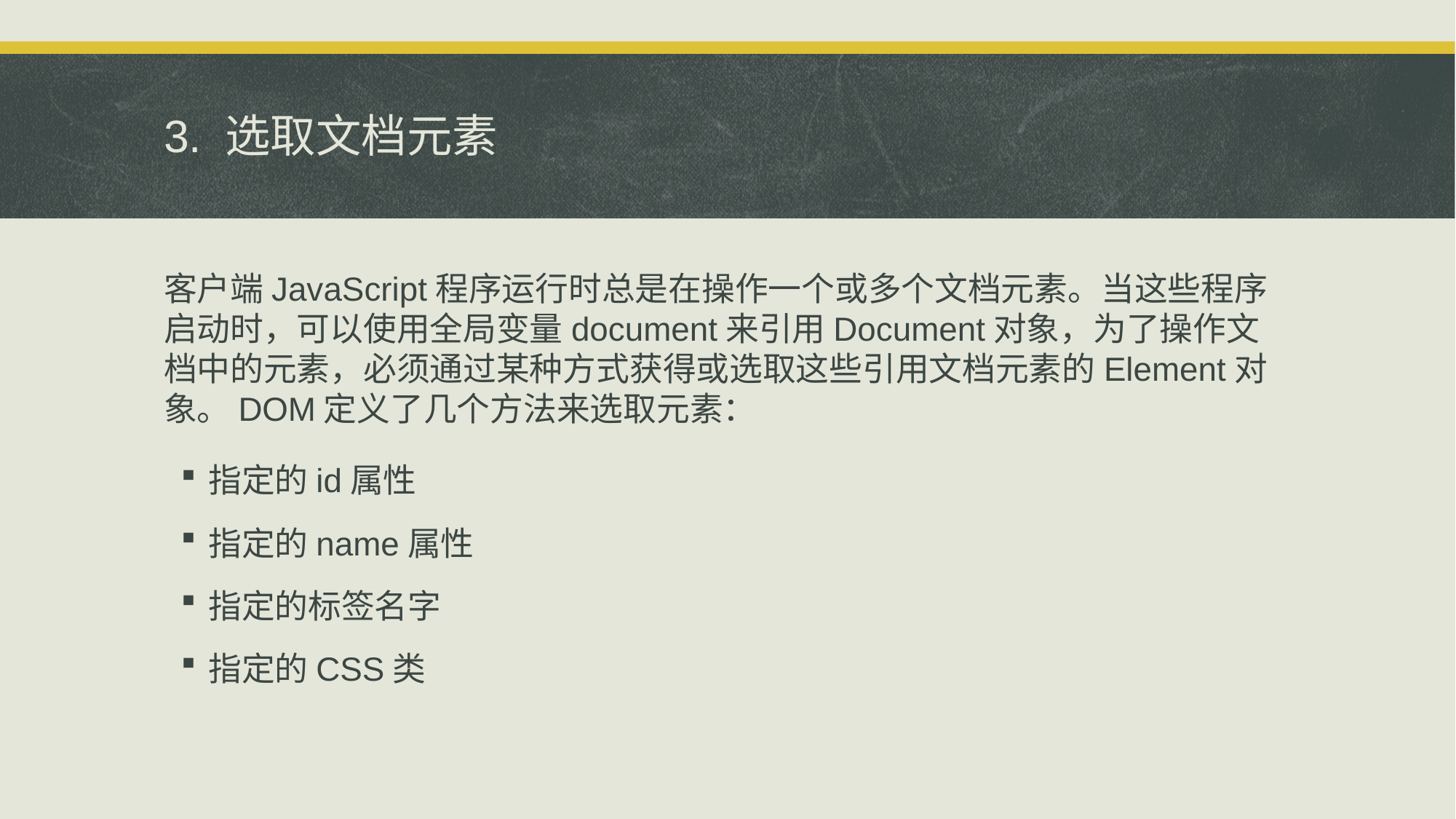

# 3. 选取文档元素
客户端JavaScript程序运行时总是在操作一个或多个文档元素。当这些程序启动时，可以使用全局变量document来引用Document对象，为了操作文档中的元素，必须通过某种方式获得或选取这些引用文档元素的Element对象。DOM定义了几个方法来选取元素：
指定的id属性
指定的name属性
指定的标签名字
指定的CSS类